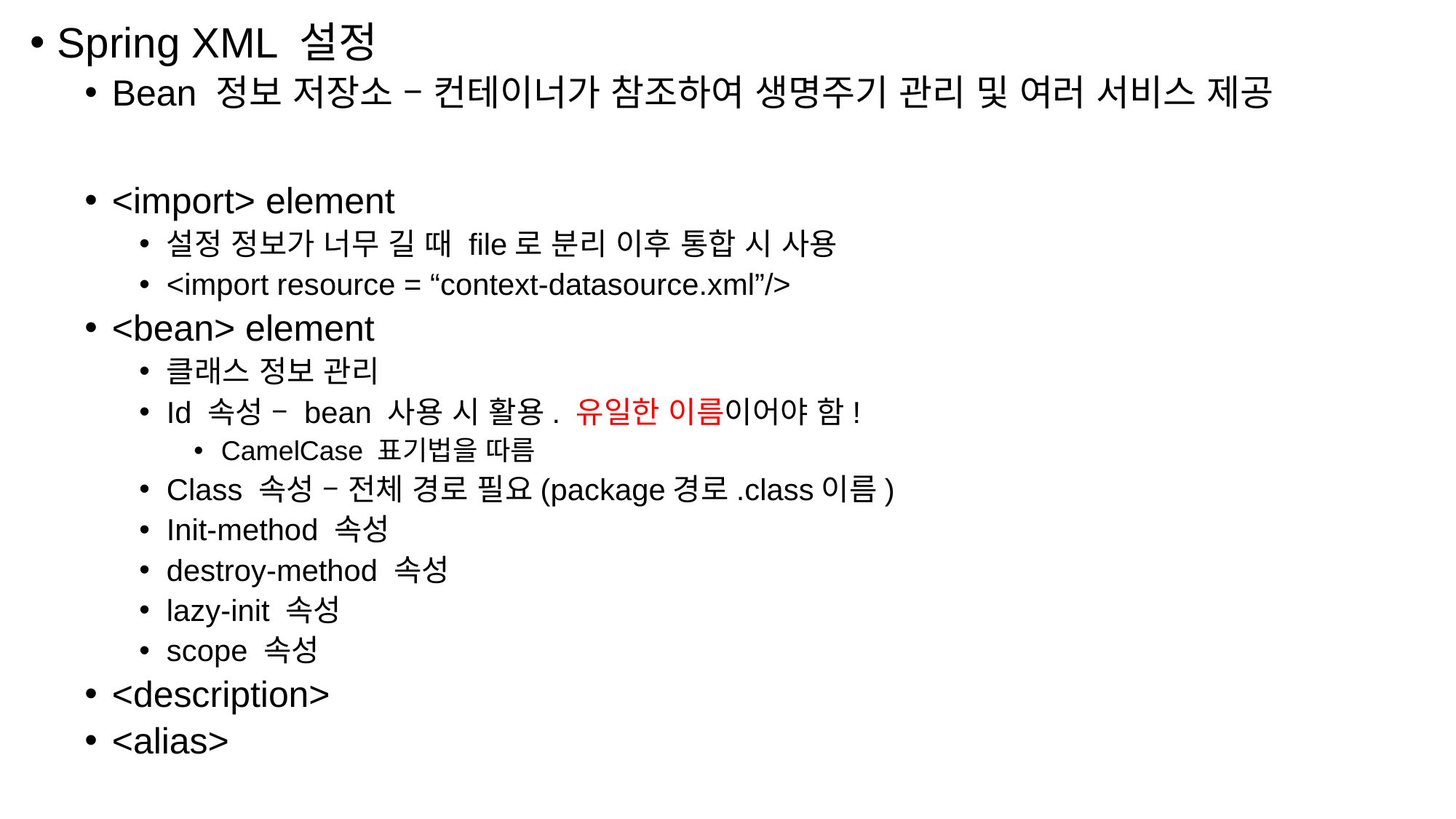

Spring XML 설정
Bean 정보 저장소 – 컨테이너가 참조하여 생명주기 관리 및 여러 서비스 제공

<import> element
설정 정보가 너무 길 때 file로 분리 이후 통합 시 사용
<import resource = “context-datasource.xml”/>
<bean> element
클래스 정보 관리
Id 속성 – bean 사용 시 활용. 유일한 이름이어야 함!
CamelCase 표기법을 따름
Class 속성 – 전체 경로 필요(package경로.class이름)
Init-method 속성
destroy-method 속성
lazy-init 속성
scope 속성
<description>
<alias>